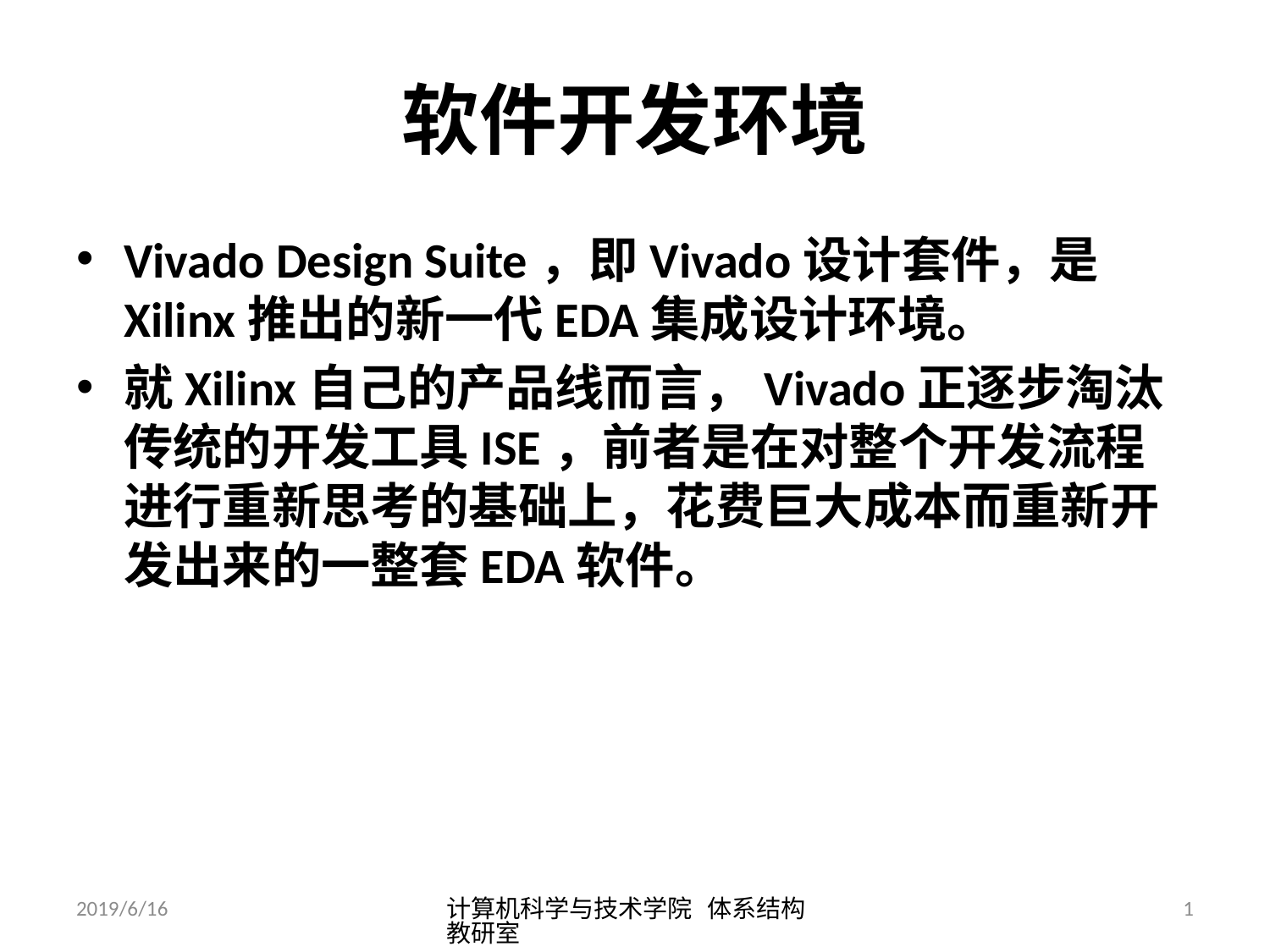

# 软件开发环境
Vivado Design Suite，即Vivado设计套件，是Xilinx推出的新一代EDA集成设计环境。
就Xilinx自己的产品线而言，Vivado正逐步淘汰传统的开发工具ISE，前者是在对整个开发流程进行重新思考的基础上，花费巨大成本而重新开发出来的一整套EDA软件。
2019/6/16
计算机科学与技术学院  体系结构教研室
1